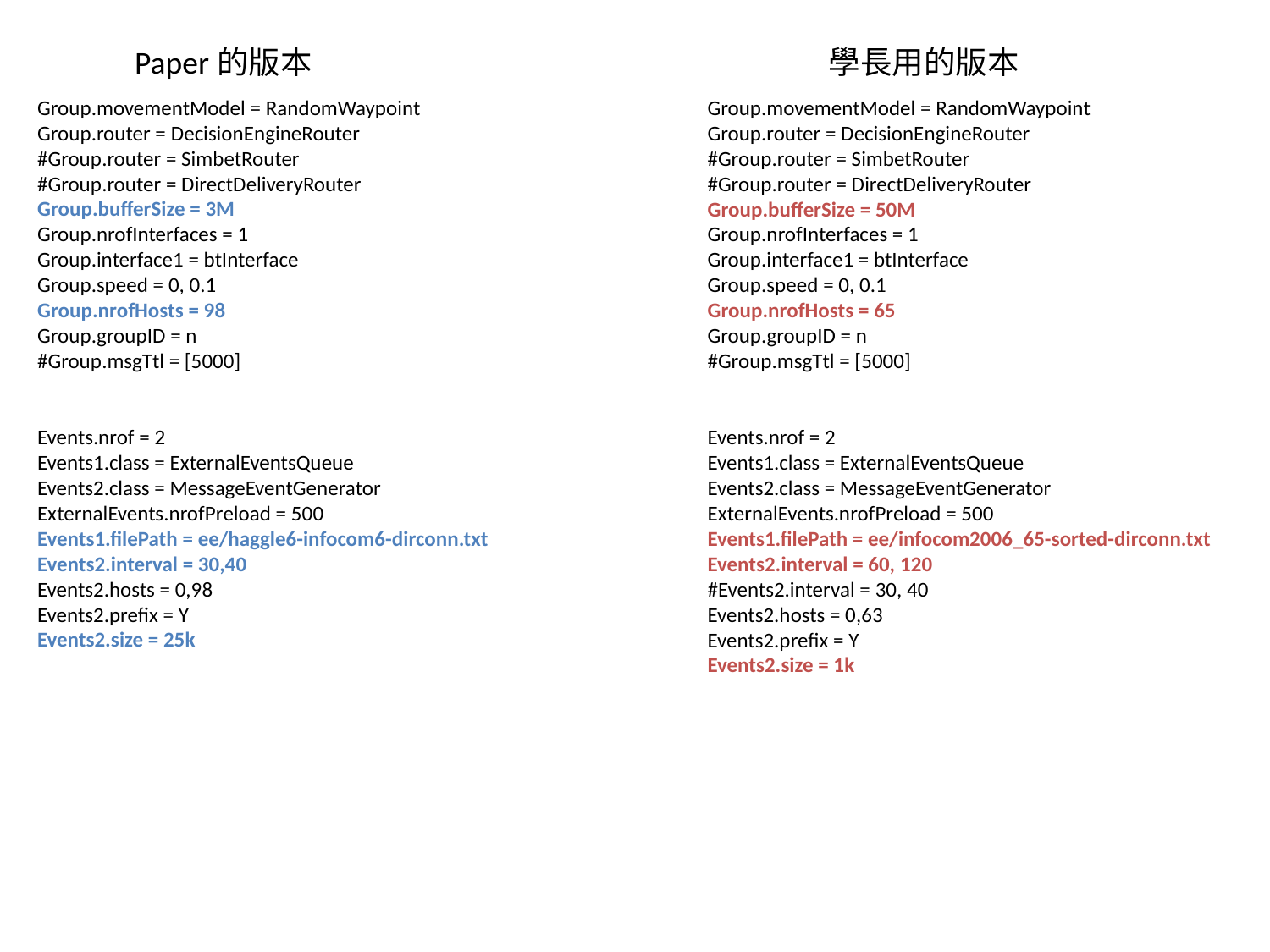

Paper的版本
學長用的版本
Group.movementModel = RandomWaypoint
Group.router = DecisionEngineRouter
#Group.router = SimbetRouter
#Group.router = DirectDeliveryRouter
Group.bufferSize = 3M
Group.nrofInterfaces = 1
Group.interface1 = btInterface
Group.speed = 0, 0.1
Group.nrofHosts = 98
Group.groupID = n
#Group.msgTtl = [5000]

Events.nrof = 2
Events1.class = ExternalEventsQueue
Events2.class = MessageEventGenerator
ExternalEvents.nrofPreload = 500
Events1.filePath = ee/haggle6-infocom6-dirconn.txt
Events2.interval = 30,40
Events2.hosts = 0,98
Events2.prefix = Y
Events2.size = 25k
Group.movementModel = RandomWaypoint
Group.router = DecisionEngineRouter
#Group.router = SimbetRouter
#Group.router = DirectDeliveryRouter
Group.bufferSize = 50M
Group.nrofInterfaces = 1
Group.interface1 = btInterface
Group.speed = 0, 0.1
Group.nrofHosts = 65
Group.groupID = n
#Group.msgTtl = [5000]

Events.nrof = 2
Events1.class = ExternalEventsQueue
Events2.class = MessageEventGenerator
ExternalEvents.nrofPreload = 500
Events1.filePath = ee/infocom2006_65-sorted-dirconn.txt
Events2.interval = 60, 120
#Events2.interval = 30, 40
Events2.hosts = 0,63
Events2.prefix = Y
Events2.size = 1k